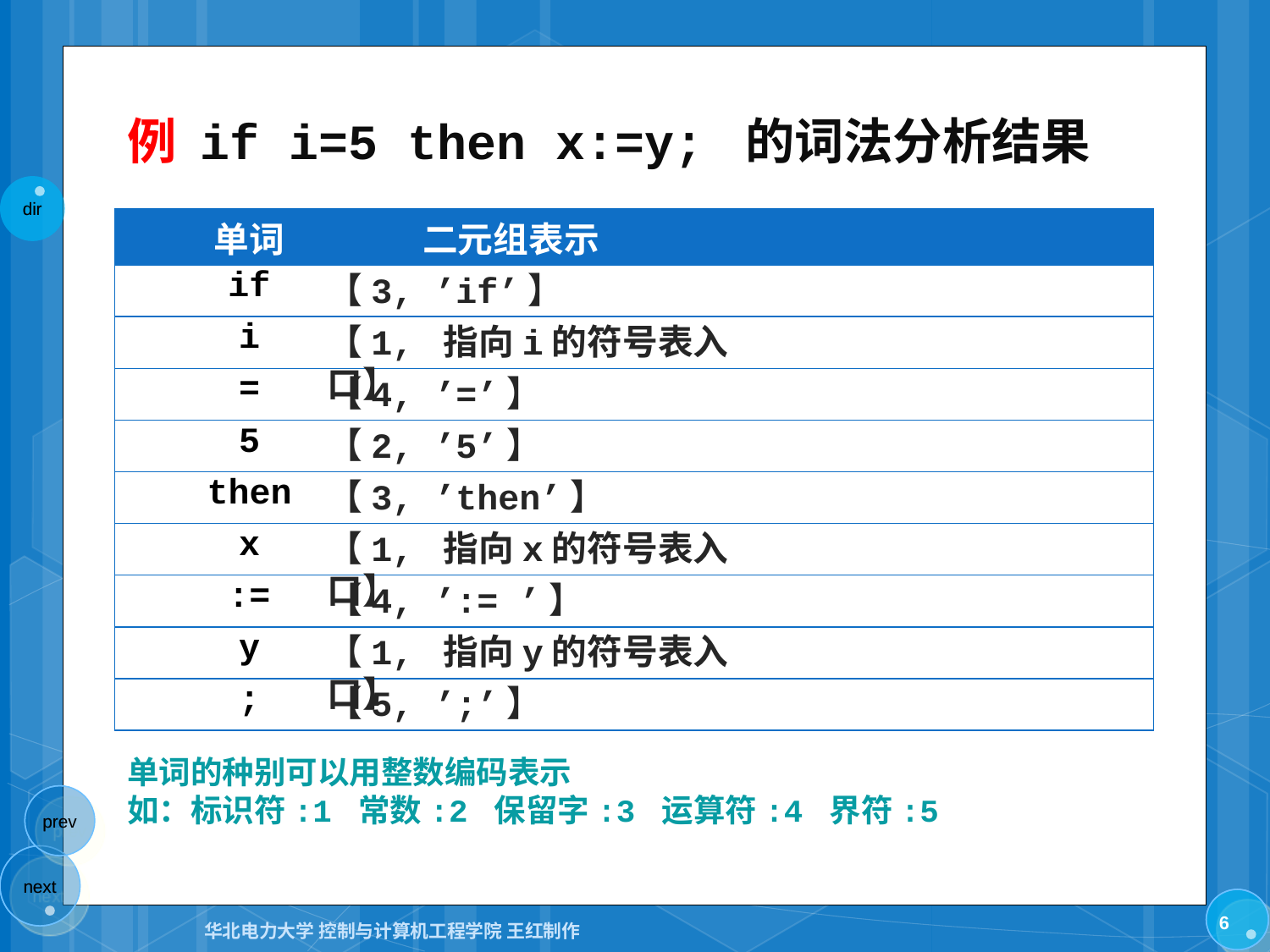

# 例 if i=5 then x:=y; 的词法分析结果
| 单词 | 二元组表示 |
| --- | --- |
| if |  |
| i |  |
| = |  |
| 5 |  |
| then |  |
| x |  |
| := |  |
| y |  |
| ; |  |
【3, ’if’】
【1, 指向i的符号表入口】

【4, ’=’】
【2, ’5’】
【3, ’then’】
【1, 指向x的符号表入口】
【4, ’:= ’】
【1, 指向y的符号表入口】
【5, ’;’】
单词的种别可以用整数编码表示
如：标识符:1 常数:2 保留字:3 运算符:4 界符:5
6
华北电力大学 控制与计算机工程学院 王红制作